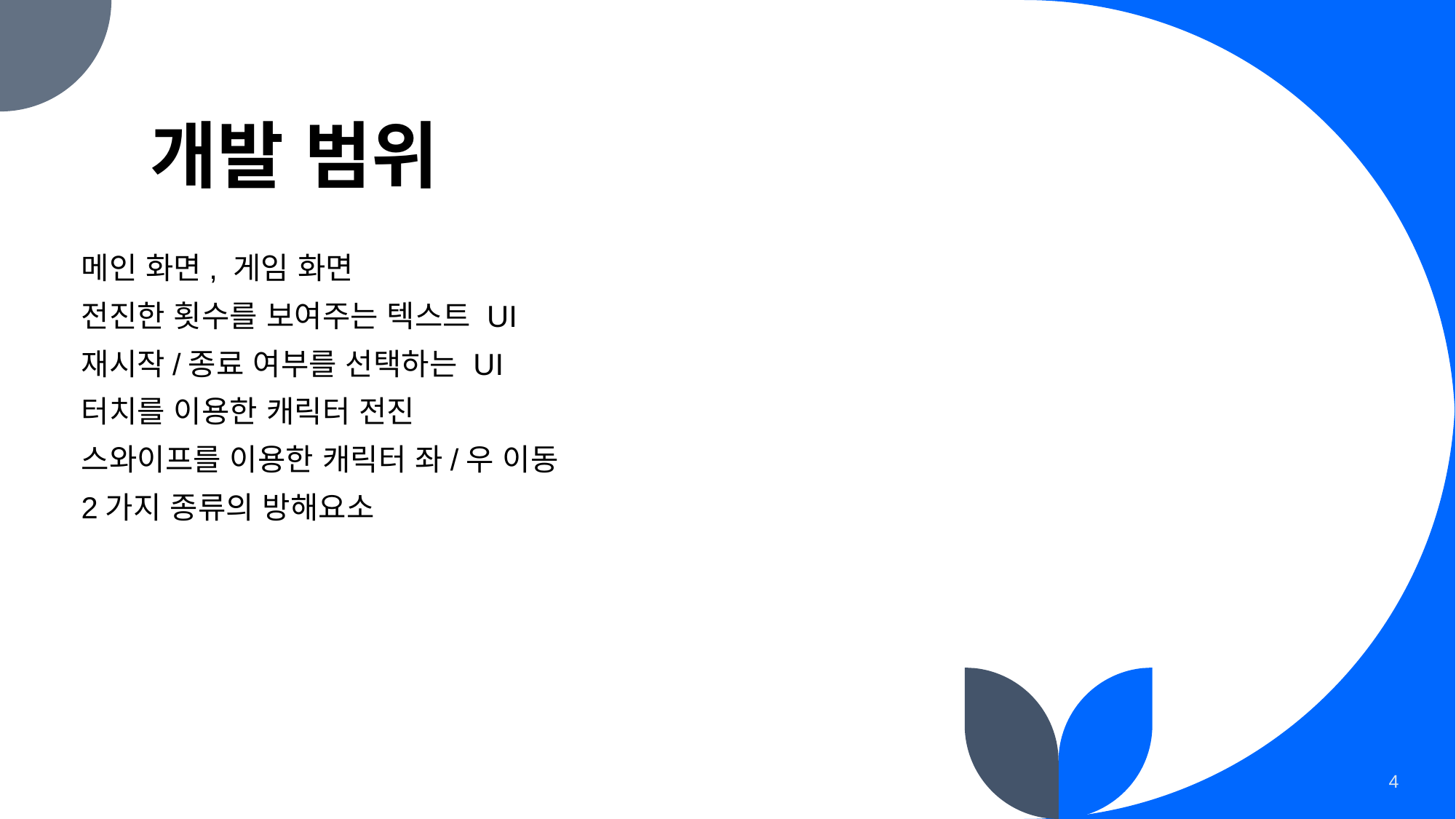

# 개발 범위
메인 화면, 게임 화면
전진한 횟수를 보여주는 텍스트 UI
재시작/종료 여부를 선택하는 UI
터치를 이용한 캐릭터 전진
스와이프를 이용한 캐릭터 좌/우 이동
2가지 종류의 방해요소
4